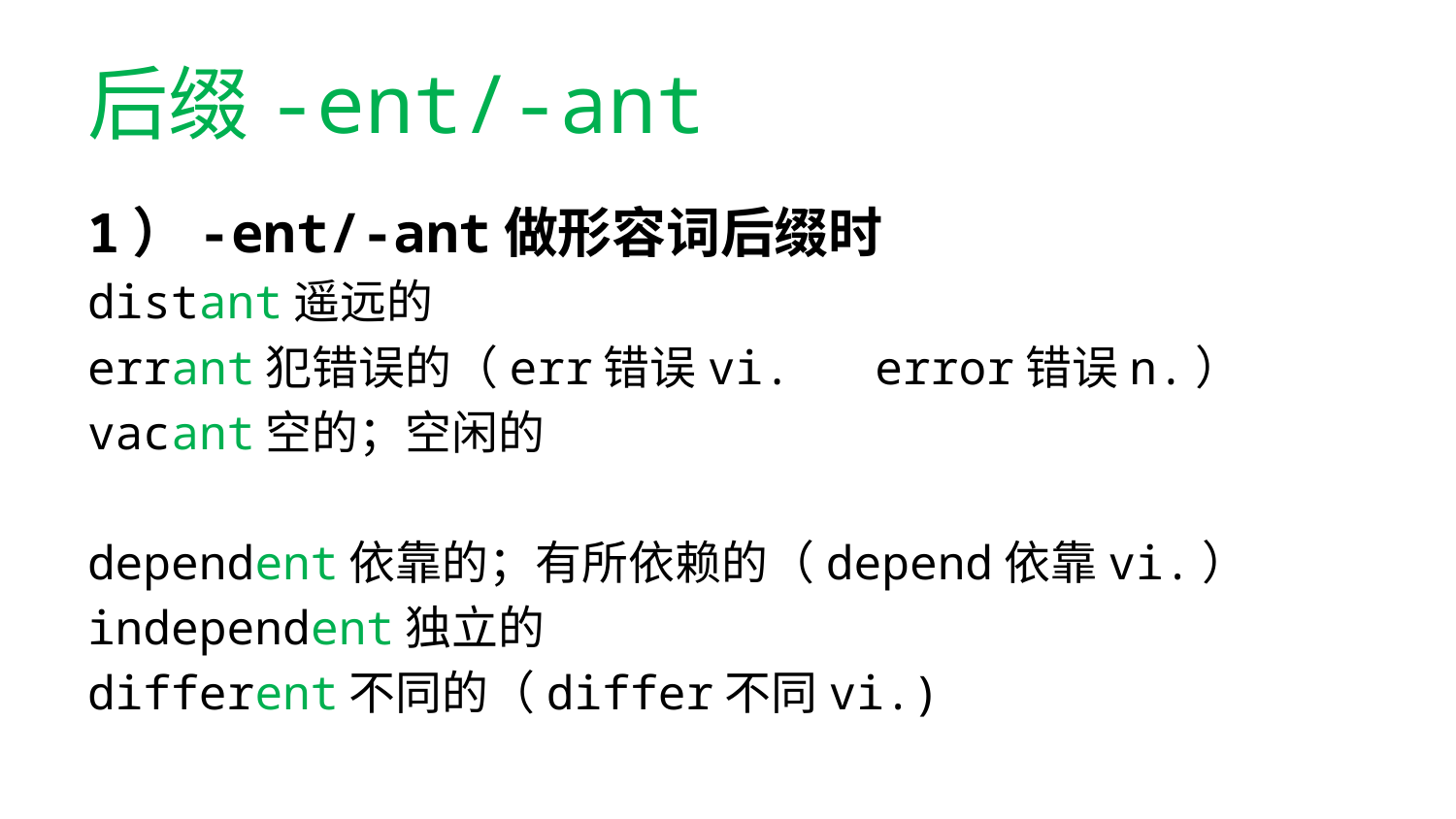

# 后缀-ent/-ant
1）-ent/-ant做形容词后缀时
distant遥远的
errant犯错误的（err错误vi.   error错误n.）
vacant空的；空闲的

dependent依靠的；有所依赖的（depend依靠vi.）
independent独立的
different不同的（differ不同vi.)